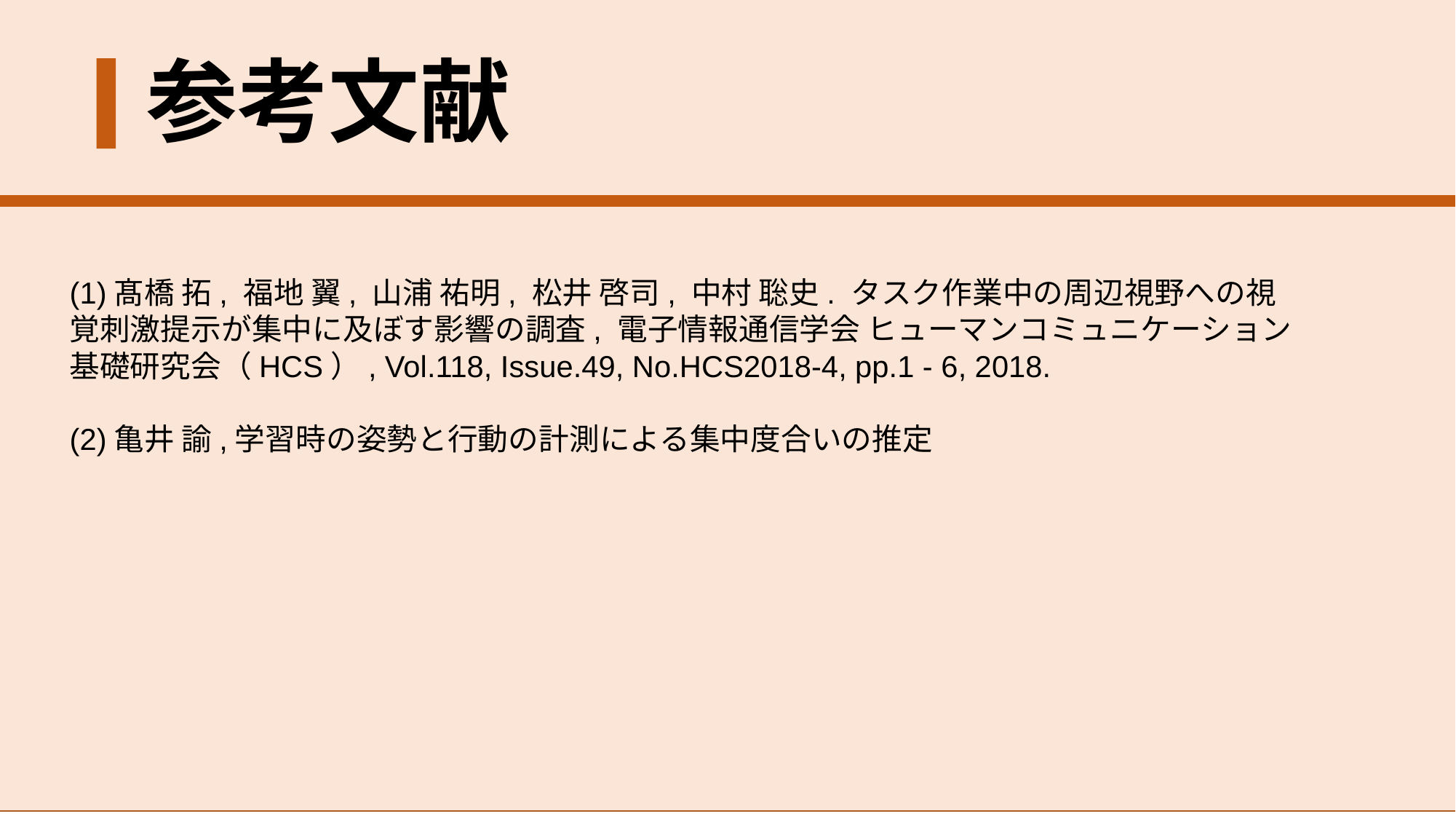

参考文献

(1)髙橋 拓, 福地 翼, 山浦 祐明, 松井 啓司, 中村 聡史. タスク作業中の周辺視野への視覚刺激提示が集中に及ぼす影響の調査, 電子情報通信学会 ヒューマンコミュニケーション基礎研究会（HCS）, Vol.118, Issue.49, No.HCS2018-4, pp.1 - 6, 2018.

(2)亀井 諭,学習時の姿勢と行動の計測による集中度合いの推定